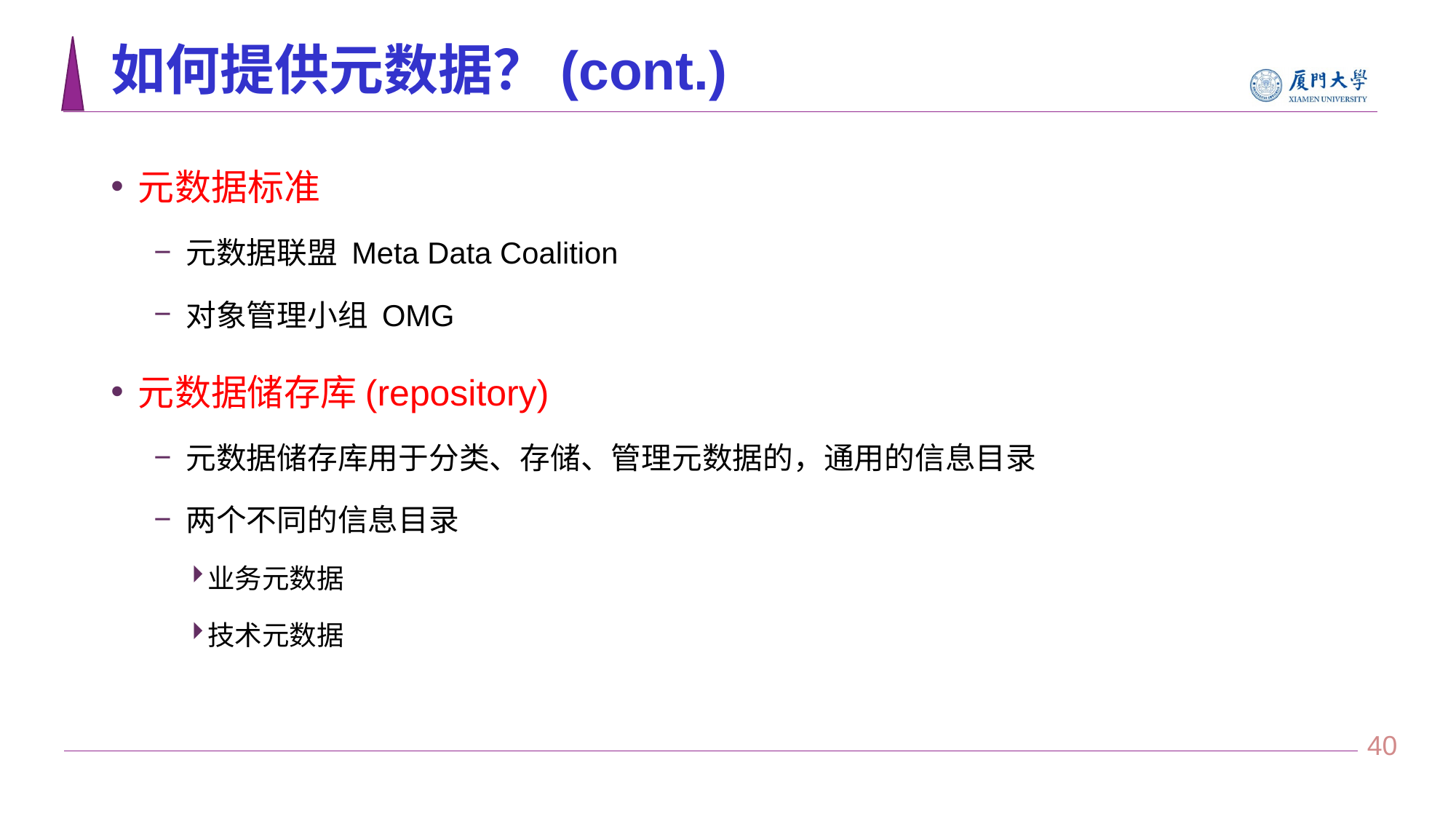

# 如何提供元数据？(cont.)
元数据标准
元数据联盟 Meta Data Coalition
对象管理小组 OMG
元数据储存库(repository)
元数据储存库用于分类、存储、管理元数据的，通用的信息目录
两个不同的信息目录
业务元数据
技术元数据

40